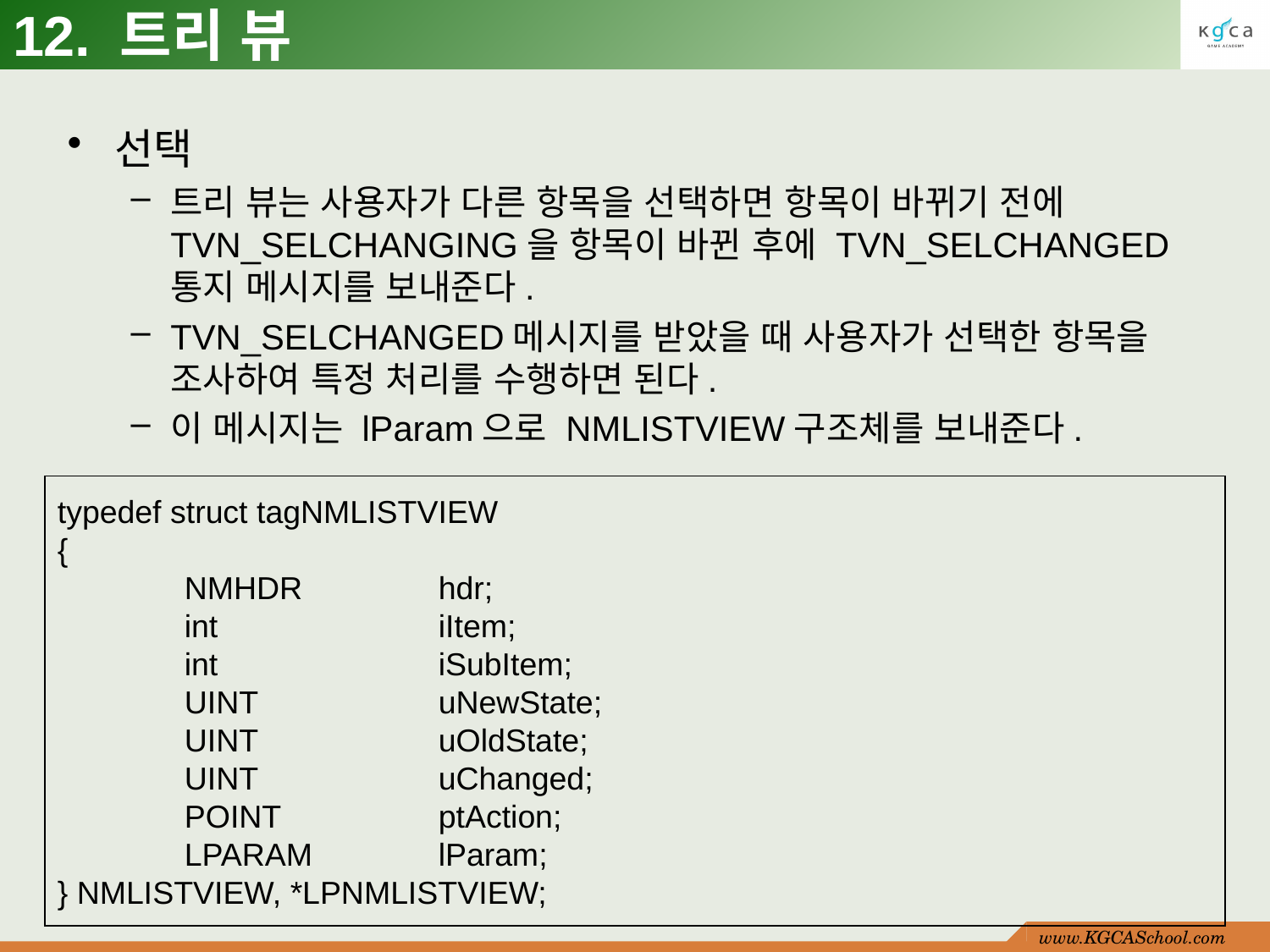

# 12. 트리 뷰
선택
트리 뷰는 사용자가 다른 항목을 선택하면 항목이 바뀌기 전에 TVN_SELCHANGING을 항목이 바뀐 후에 TVN_SELCHANGED 통지 메시지를 보내준다.
TVN_SELCHANGED메시지를 받았을 때 사용자가 선택한 항목을 조사하여 특정 처리를 수행하면 된다.
이 메시지는 lParam으로 NMLISTVIEW구조체를 보내준다.
typedef struct tagNMLISTVIEW
{
	NMHDR 		hdr;
	int 		iItem;
	int 		iSubItem;
	UINT 		uNewState;
	UINT 		uOldState;
	UINT 		uChanged;
	POINT 		ptAction;
	LPARAM 	lParam;
} NMLISTVIEW, *LPNMLISTVIEW;